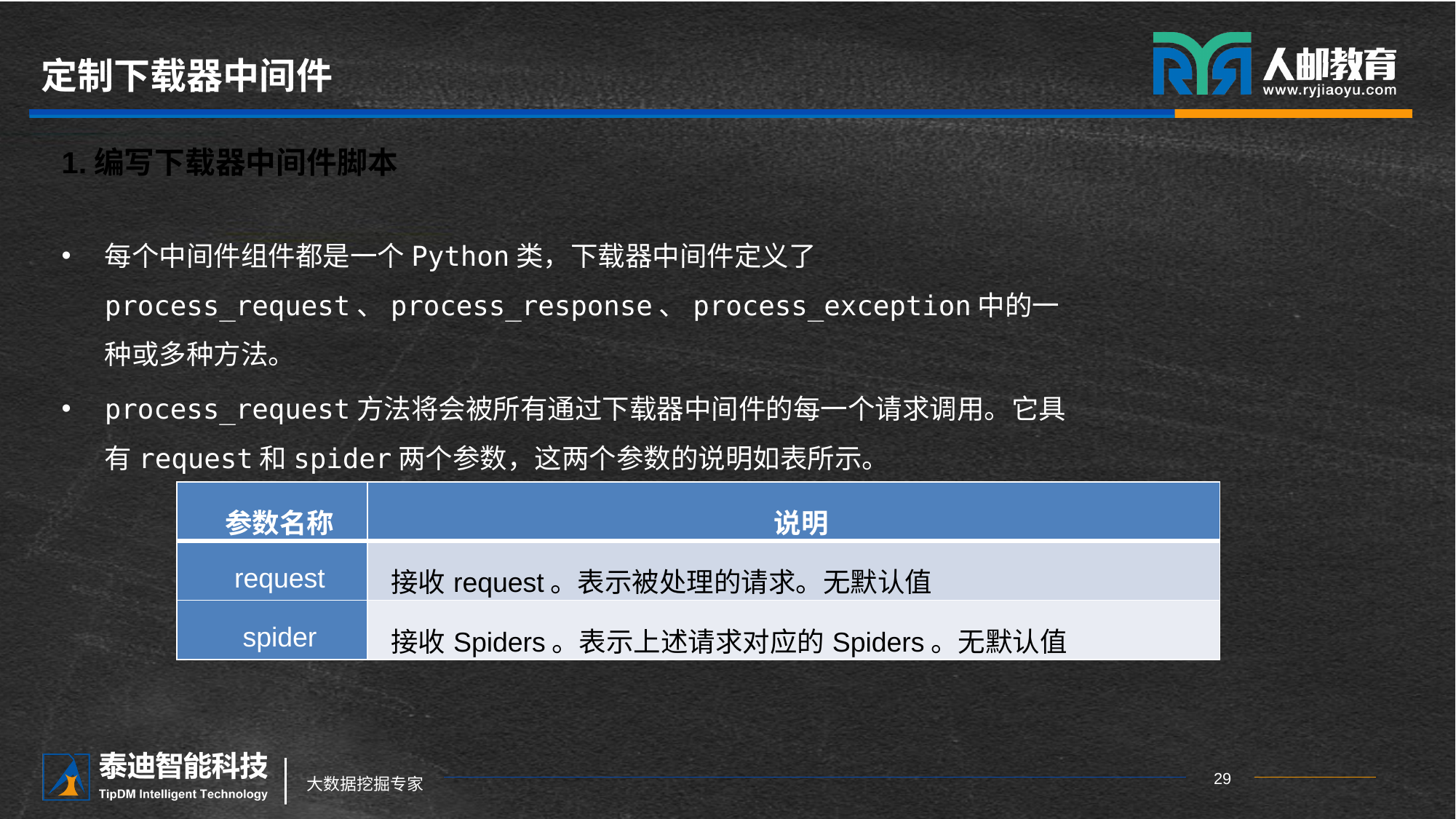

# 定制下载器中间件
1.编写下载器中间件脚本
每个中间件组件都是一个Python类，下载器中间件定义了process_request、process_response、process_exception中的一种或多种方法。
process_request方法将会被所有通过下载器中间件的每一个请求调用。它具有request和spider两个参数，这两个参数的说明如表所示。

| 参数名称 | 说明 |
| --- | --- |
| request | 接收request。表示被处理的请求。无默认值 |
| spider | 接收Spiders。表示上述请求对应的Spiders。无默认值 |